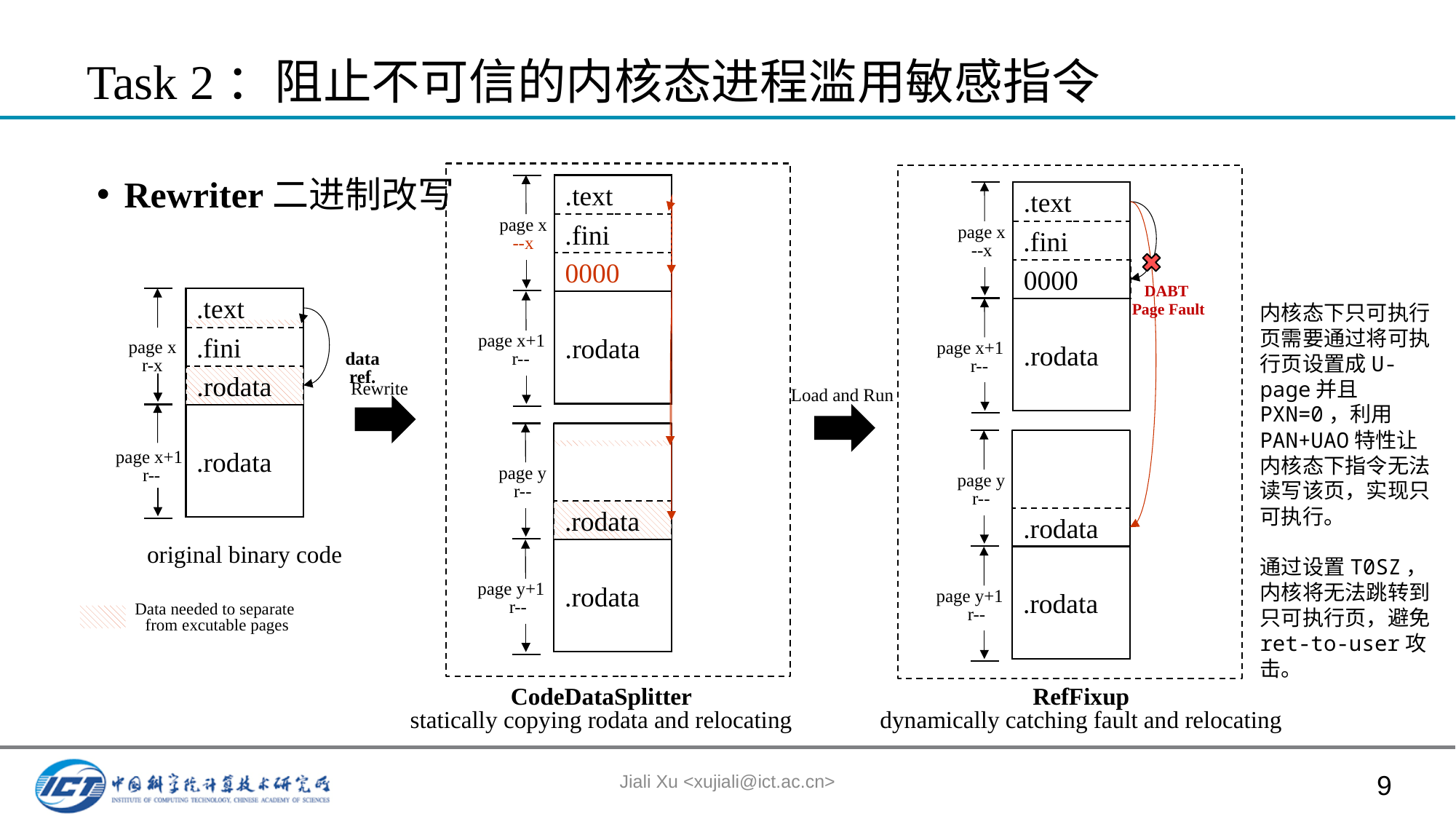

# Task 2：阻止不可信的内核态进程滥用敏感指令

.text

.fini
0000
.rodata
page x
--x
page x+1
    r--

.rodata
.rodata
page y
r--
page y+1
   r--
CodeDataSplitter
statically copying rodata and relocating

.text

.fini
0000
.rodata
page x
--x
page x+1
    r--

.rodata
.rodata
page y
r--
page y+1
   r--

DABT
 Page Fault
RefFixup
dynamically catching fault and relocating

Rewriter二进制改写
.text

.fini
.rodata
.rodata
page x
r-x
page x+1
 r--

data ref.
Rewrite

original binary code
内核态下只可执行页需要通过将可执行页设置成U-page并且PXN=0，利用PAN+UAO特性让内核态下指令无法读写该页，实现只可执行。

通过设置T0SZ，内核将无法跳转到只可执行页，避免ret-to-user攻击。
Load and Run

Data needed to separate
from excutable pages

Jiali Xu <xujiali@ict.ac.cn>
9